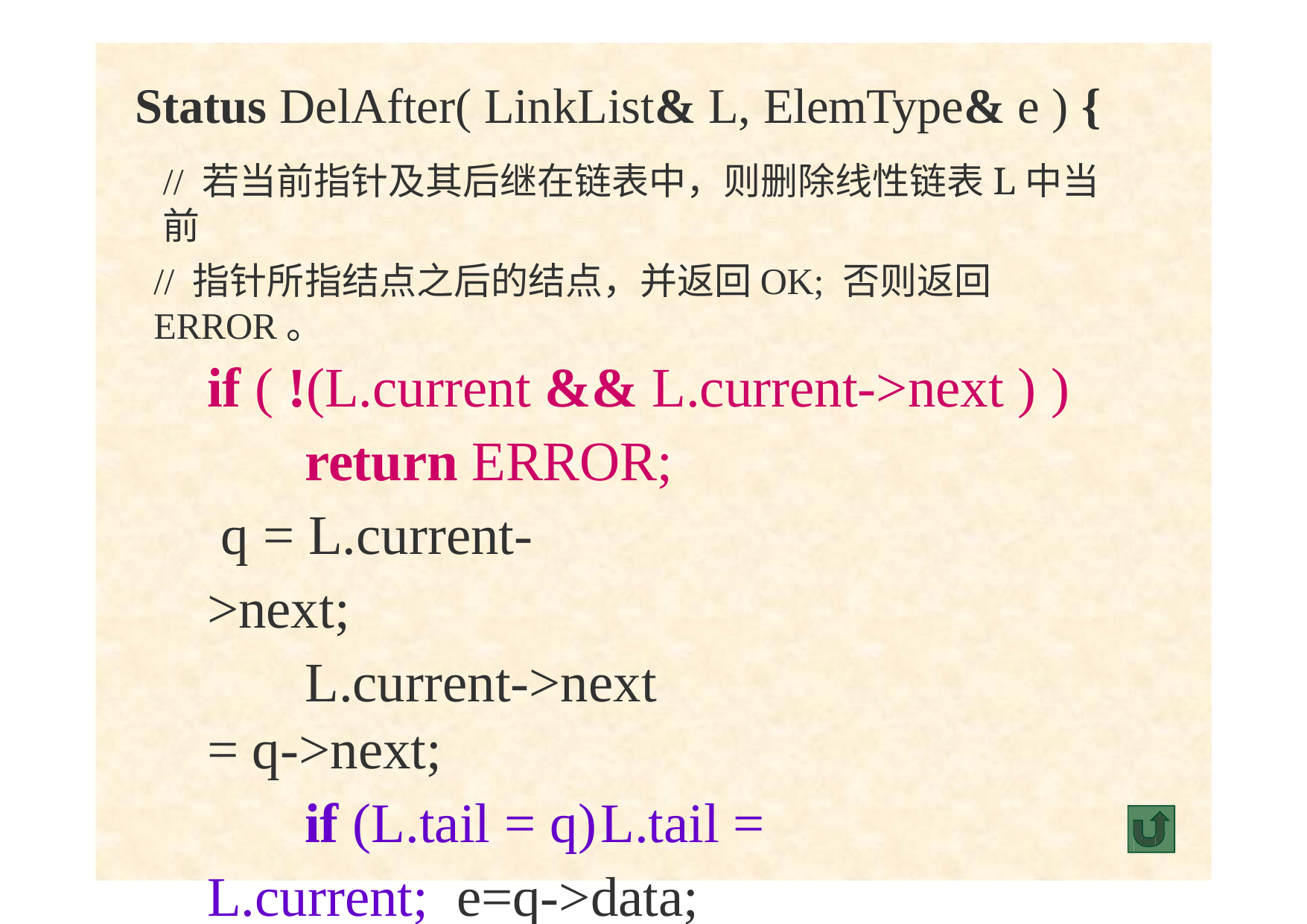

# Status DelAfter( LinkList& L, ElemType& e ) {
// 若当前指针及其后继在链表中，则删除线性链表L中当前
// 指针所指结点之后的结点，并返回OK; 否则返回ERROR。
if ( !(L.current && L.current->next ) )
return ERROR;  q = L.current->next;
L.current->next = q->next;
if (L.tail = q)	L.tail = L.current;  e=q->data;	FreeNode(q);  return OK;
} //DelAfter